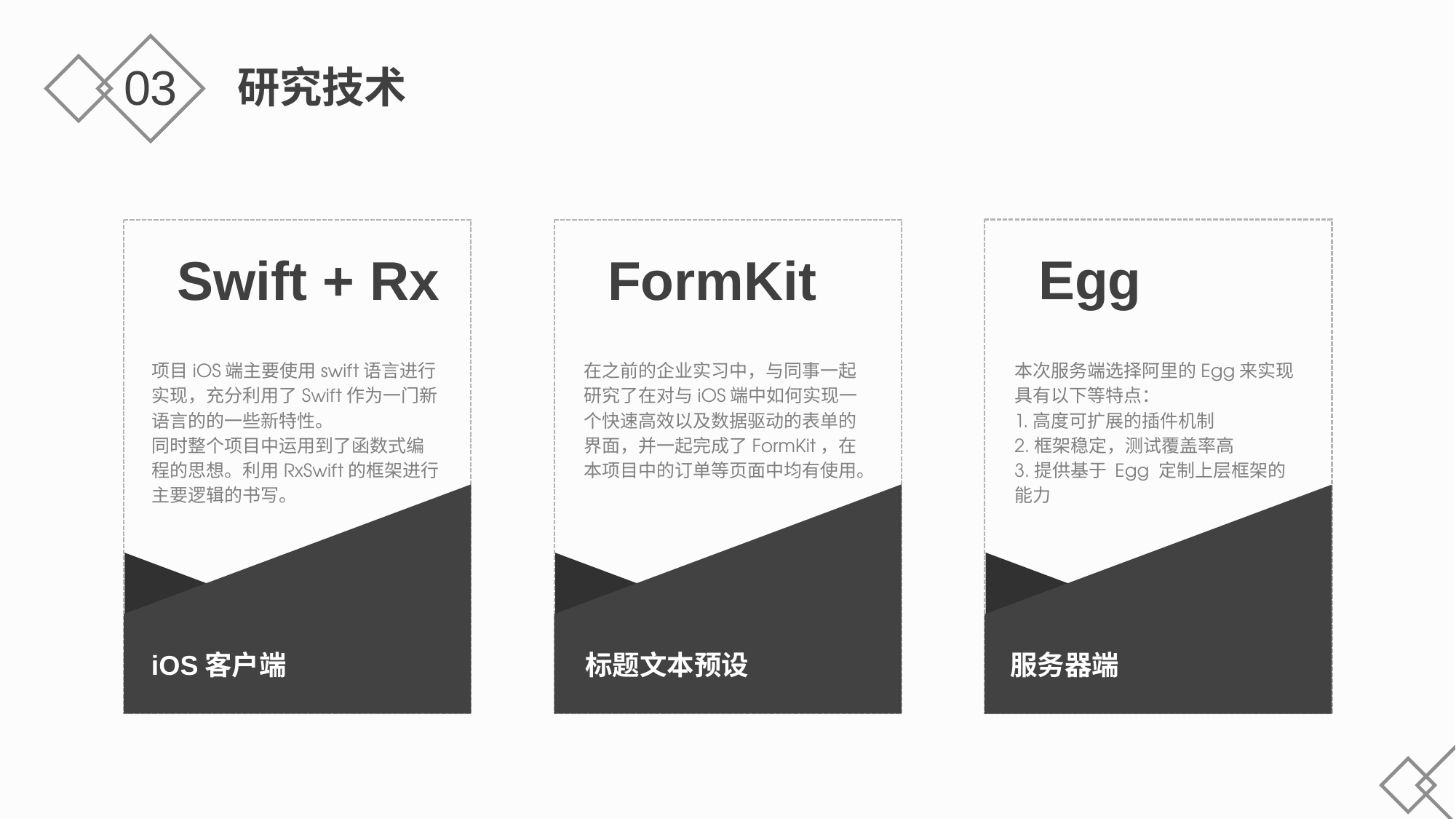

03
研究技术

Egg

服务器端
本次服务端选择阿里的Egg来实现
具有以下等特点：
1.高度可扩展的插件机制
2.框架稳定，测试覆盖率高
3.提供基于 Egg 定制上层框架的能力

Swift + Rx

iOS客户端
项目iOS端主要使用swift语言进行实现，充分利用了Swift作为一门新语言的的一些新特性。
同时整个项目中运用到了函数式编程的思想。利用RxSwift的框架进行主要逻辑的书写。

FormKit

标题文本预设
在之前的企业实习中，与同事一起研究了在对与iOS端中如何实现一个快速高效以及数据驱动的表单的界面，并一起完成了FormKit，在本项目中的订单等页面中均有使用。